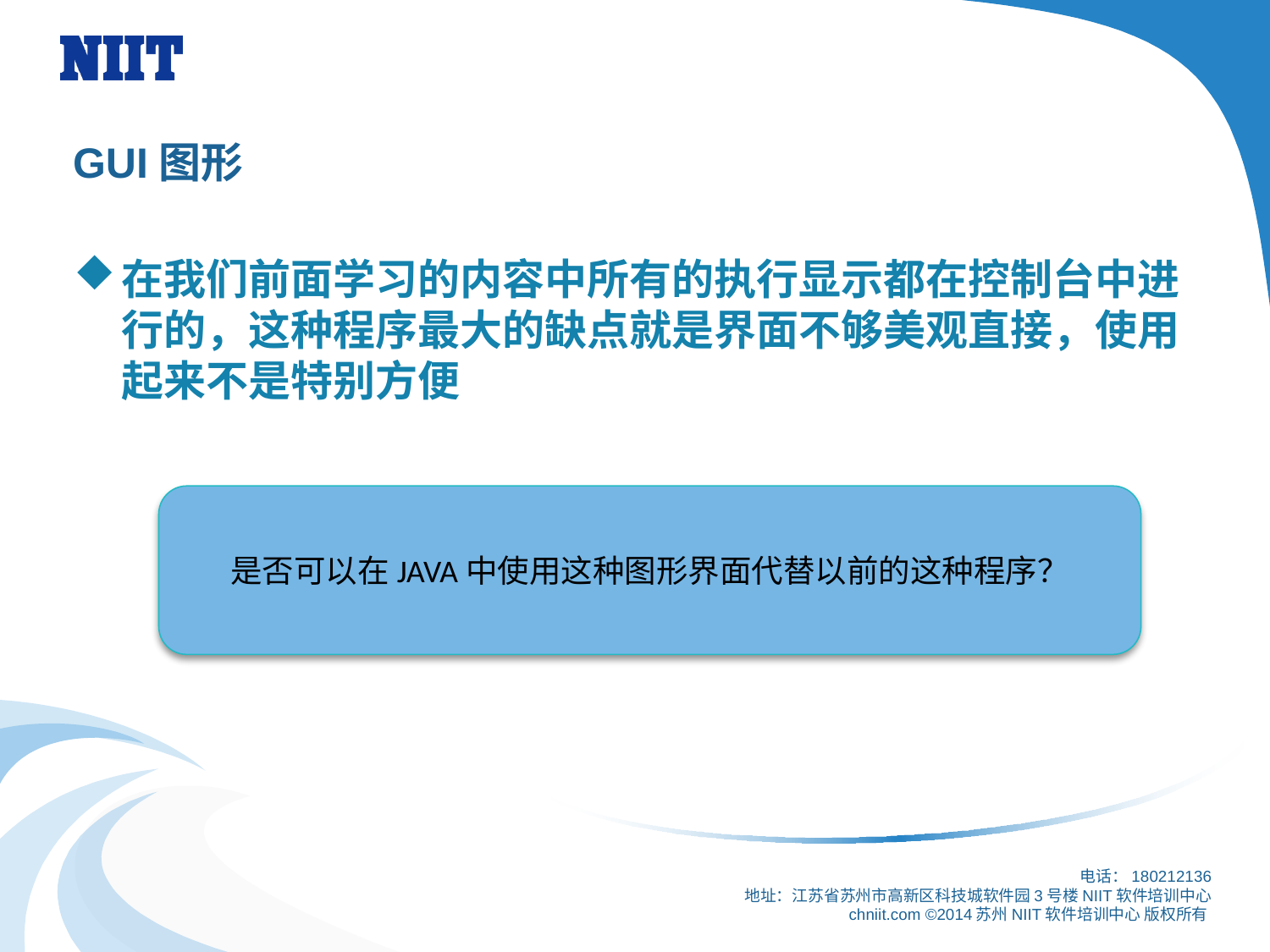

# GUI图形
在我们前面学习的内容中所有的执行显示都在控制台中进行的，这种程序最大的缺点就是界面不够美观直接，使用起来不是特别方便
是否可以在JAVA中使用这种图形界面代替以前的这种程序？